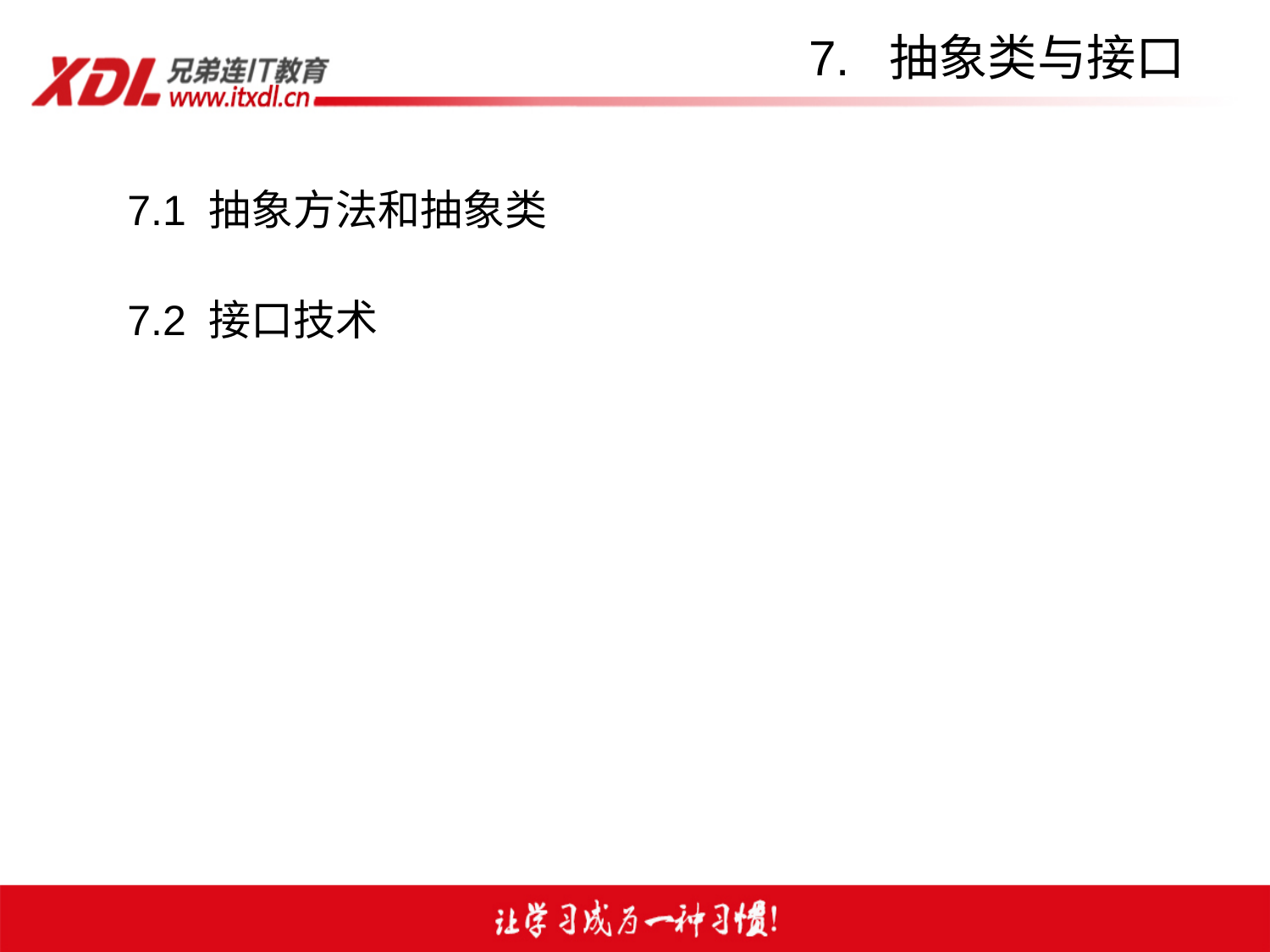

# 7.  抽象类与接口
7.1 抽象方法和抽象类
7.2 接口技术